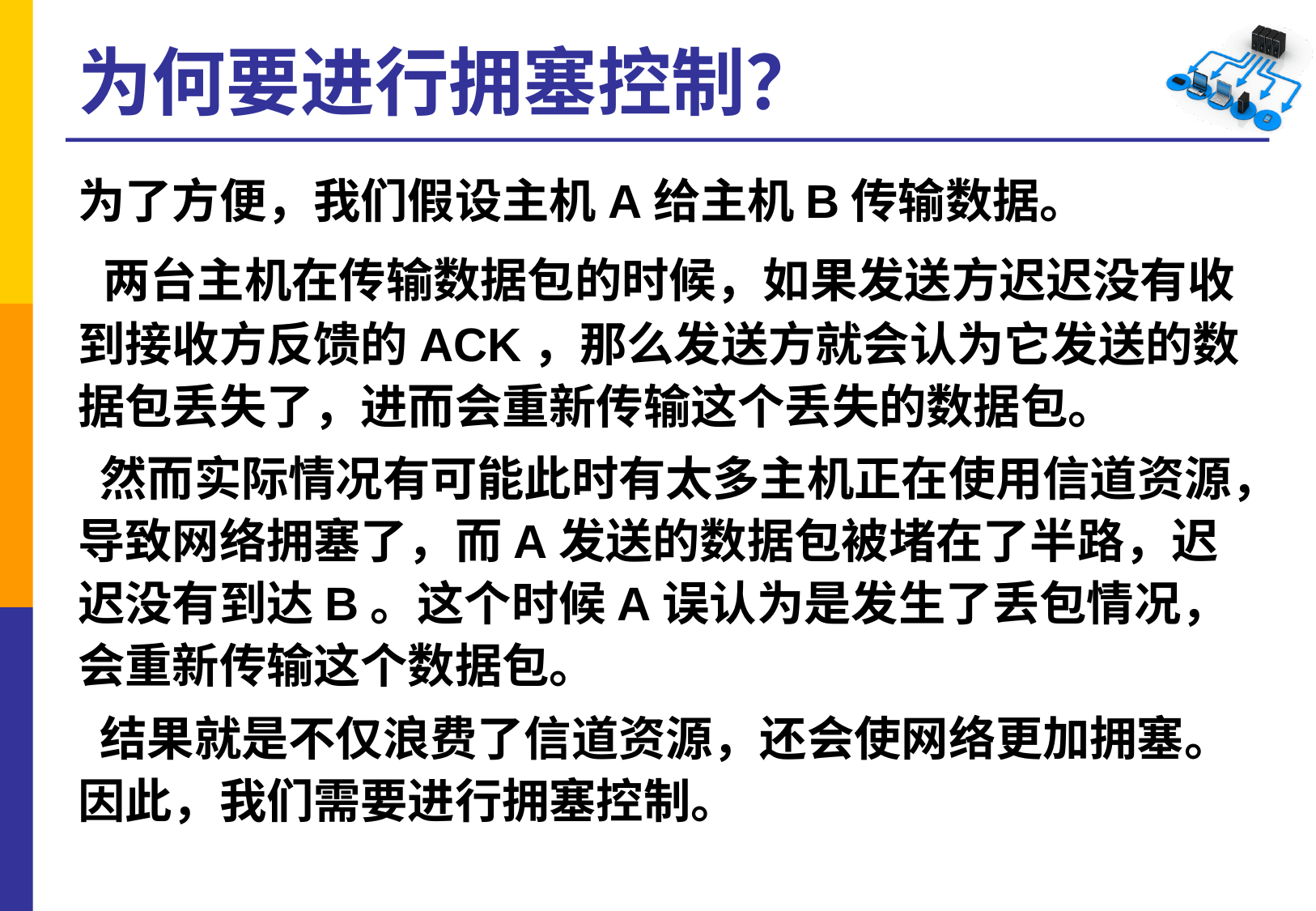

# 为何要进行拥塞控制？
为了方便，我们假设主机A给主机B传输数据。
 两台主机在传输数据包的时候，如果发送方迟迟没有收到接收方反馈的ACK，那么发送方就会认为它发送的数据包丢失了，进而会重新传输这个丢失的数据包。
 然而实际情况有可能此时有太多主机正在使用信道资源，导致网络拥塞了，而A发送的数据包被堵在了半路，迟迟没有到达B。这个时候A误认为是发生了丢包情况，会重新传输这个数据包。
 结果就是不仅浪费了信道资源，还会使网络更加拥塞。因此，我们需要进行拥塞控制。